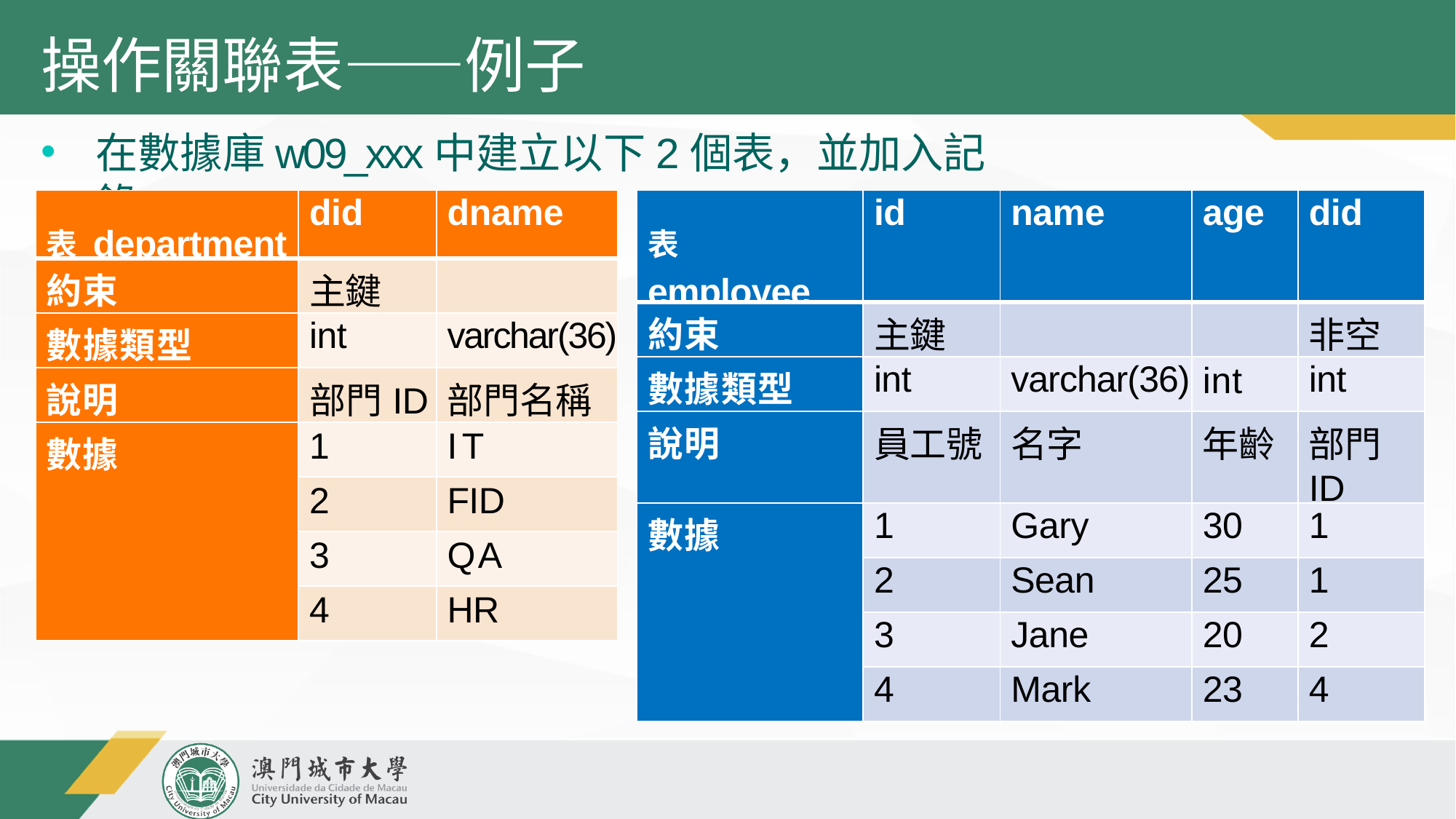

# 操作關聯表——例子
在數據庫w09_xxx中建立以下2個表，並加入記錄：
| 表 department | did | dname |
| --- | --- | --- |
| 約束 | 主鍵 |  |
| 數據類型 | int | varchar(36) |
| 說明 | 部門ID | 部門名稱 |
| 數據 | 1 | I T |
|  | 2 | FID |
|  | 3 | QA |
|  | 4 | HR |
| 表employee | id | name | age | did |
| --- | --- | --- | --- | --- |
| 約束 | 主鍵 |  |  | 非空 |
| 數據類型 | int | varchar(36) | int | int |
| 說明 | 員工號 | 名字 | 年齡 | 部門ID |
| 數據 | 1 | Gary | 30 | 1 |
|  | 2 | Sean | 25 | 1 |
|  | 3 | Jane | 20 | 2 |
|  | 4 | Mark | 23 | 4 |